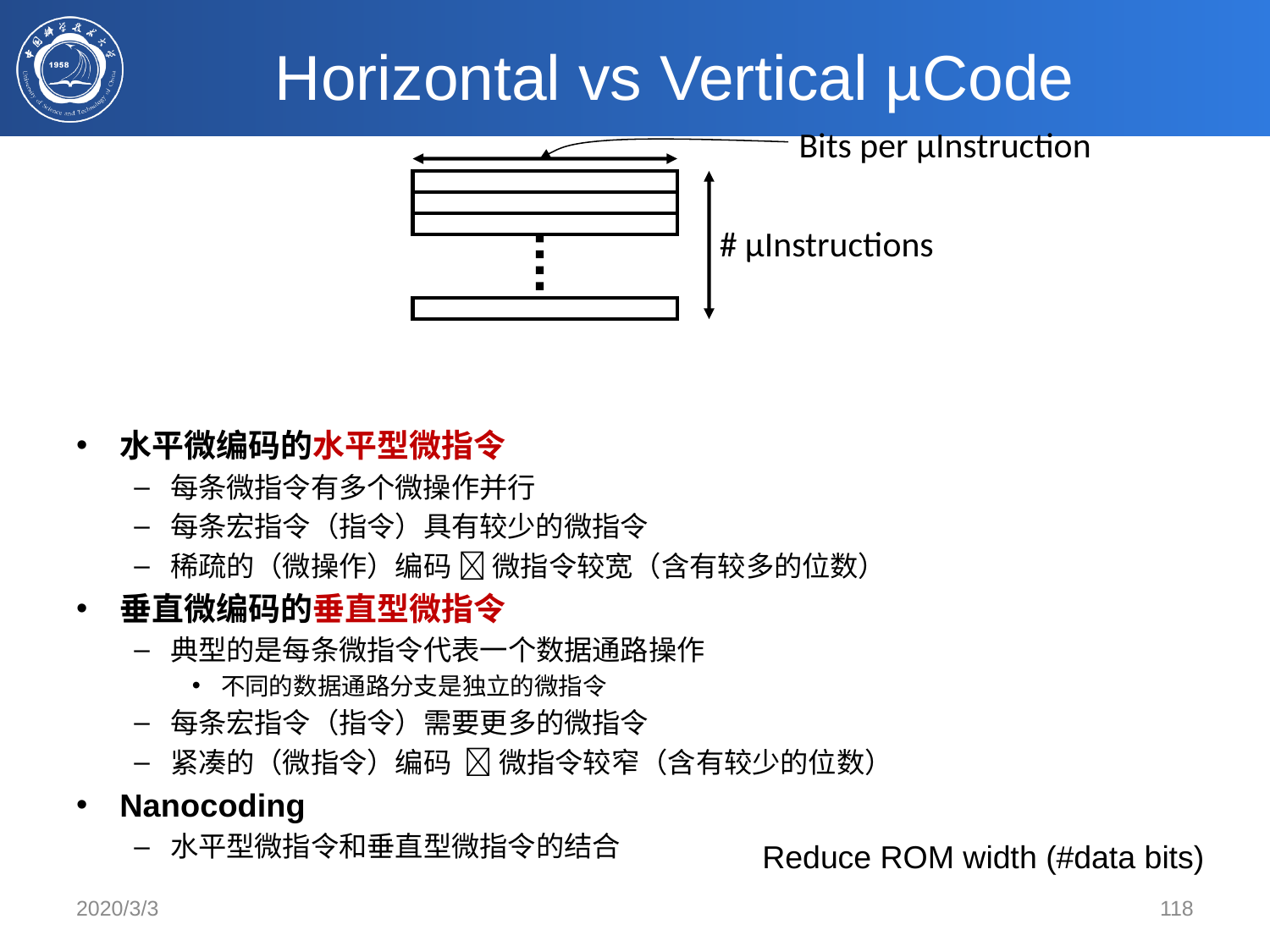

# Horizontal vs Vertical µCode

Bits per µInstruction

# µInstructions

水平微编码的水平型微指令
每条微指令有多个微操作并行
每条宏指令（指令）具有较少的微指令
稀疏的（微操作）编码 ⇒ 微指令较宽（含有较多的位数）
垂直微编码的垂直型微指令
典型的是每条微指令代表一个数据通路操作
不同的数据通路分支是独立的微指令
每条宏指令（指令）需要更多的微指令
紧凑的（微指令）编码  ⇒ 微指令较窄（含有较少的位数）
Nanocoding
水平型微指令和垂直型微指令的结合
Reduce ROM width (#data bits)
2020/3/3
118